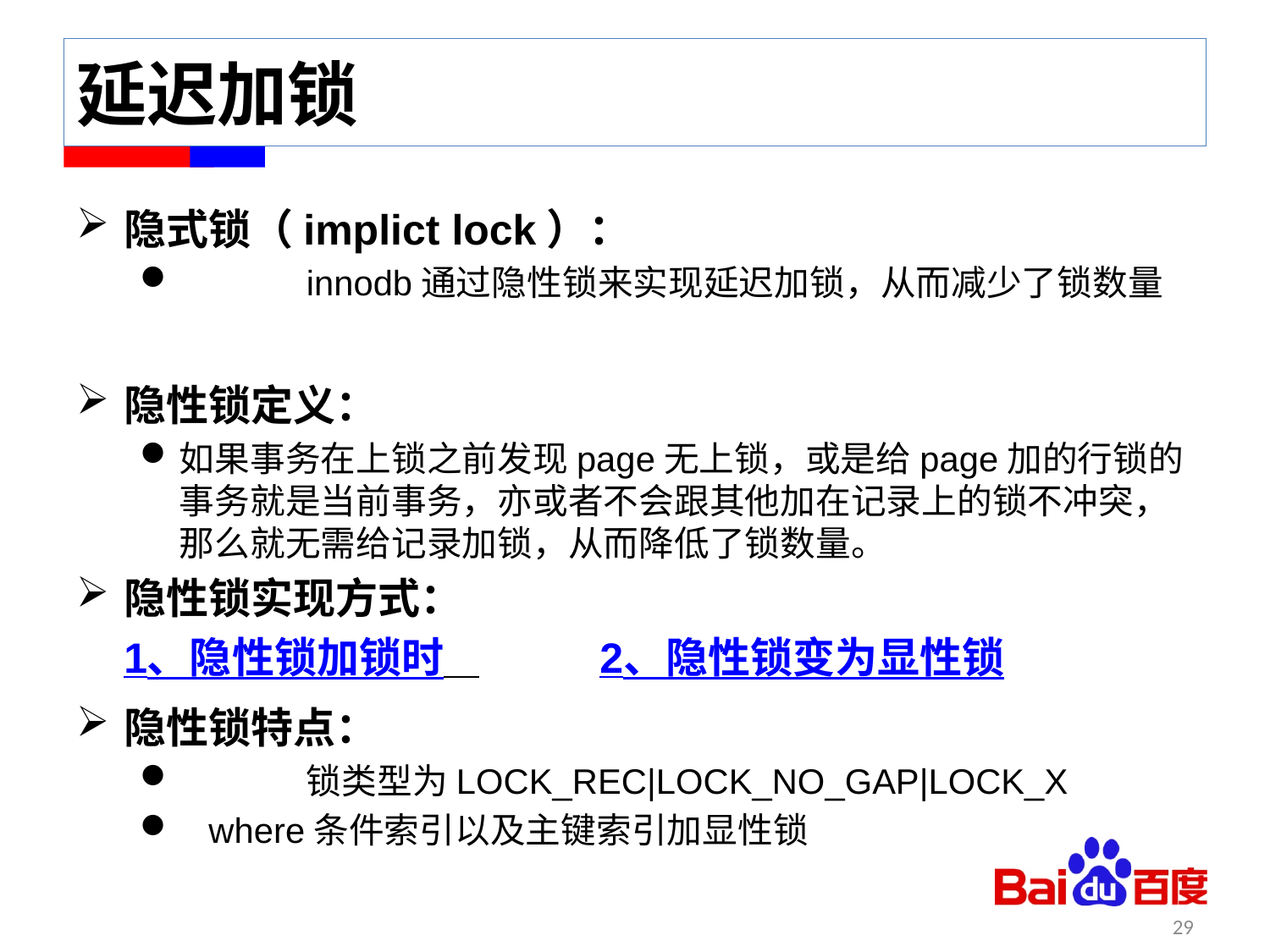

# 延迟加锁
隐式锁（implict lock）：
	innodb通过隐性锁来实现延迟加锁，从而减少了锁数量

隐性锁定义：
如果事务在上锁之前发现page无上锁，或是给page加的行锁的事务就是当前事务，亦或者不会跟其他加在记录上的锁不冲突，那么就无需给记录加锁，从而降低了锁数量。
隐性锁实现方式：
	1、隐性锁加锁时	   	        2、隐性锁变为显性锁
隐性锁特点：
	锁类型为LOCK_REC|LOCK_NO_GAP|LOCK_X
   where条件索引以及主键索引加显性锁
29